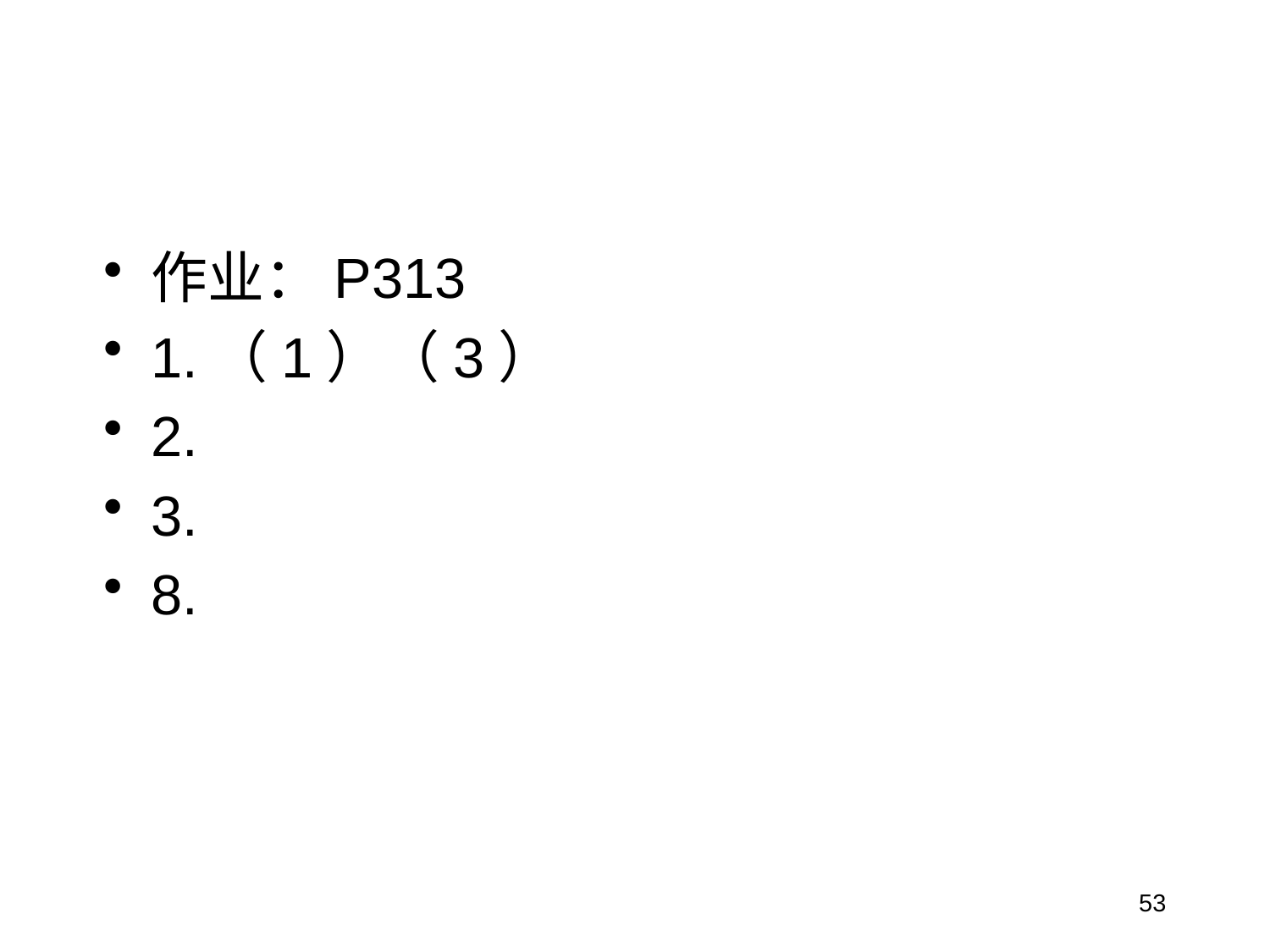

#
作业：P313
1.（1）（3）
2.
3.
8.
53